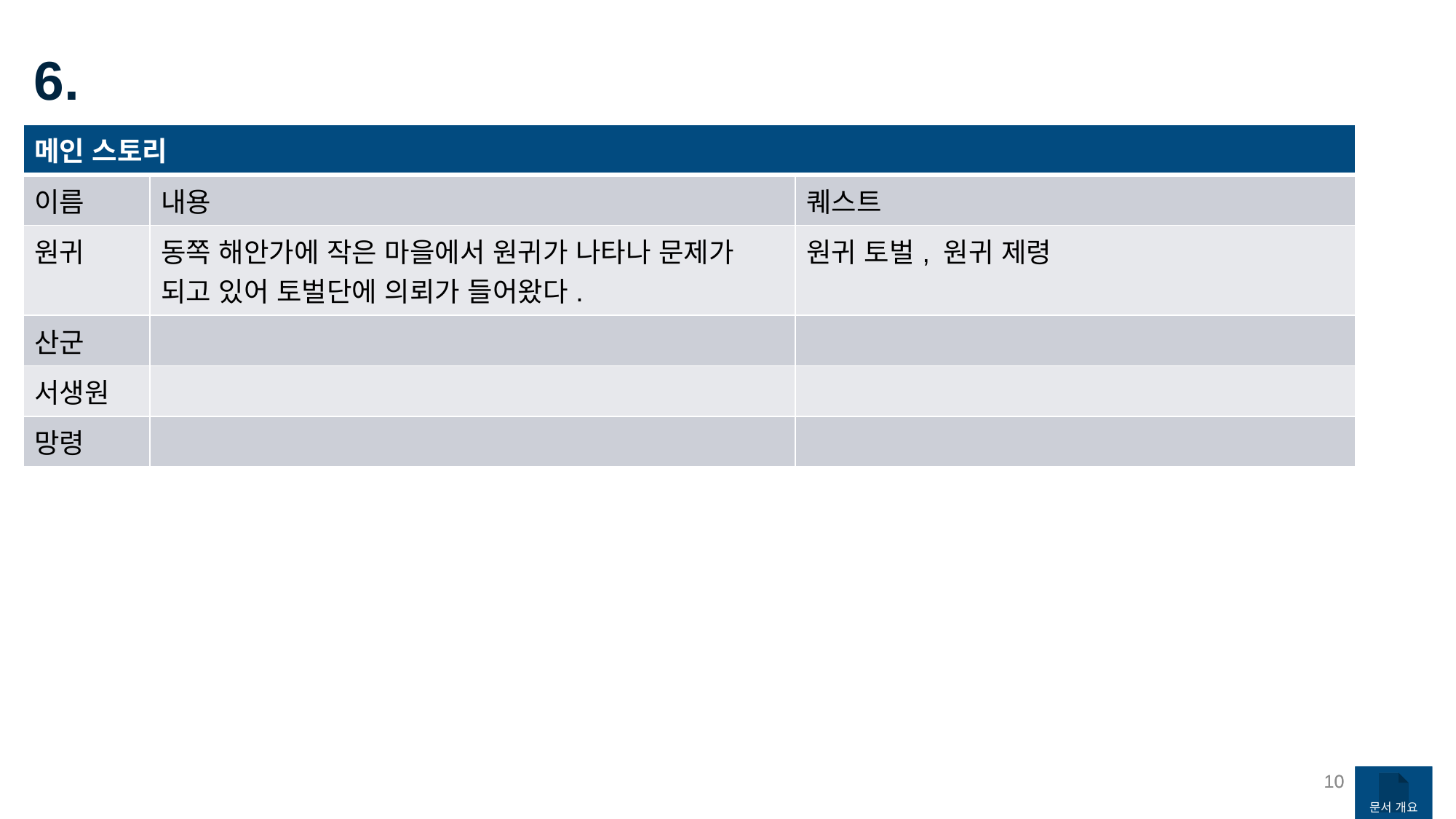

6.
| 메인 스토리 |  |  |
| --- | --- | --- |
| 이름 | 내용 | 퀘스트 |
| 원귀 | 동쪽 해안가에 작은 마을에서 원귀가 나타나 문제가 되고 있어 토벌단에 의뢰가 들어왔다. | 원귀 토벌, 원귀 제령 |
| 산군 |  |  |
| 서생원 |  |  |
| 망령 |  |  |
10
10

문서 개요

문서 개요